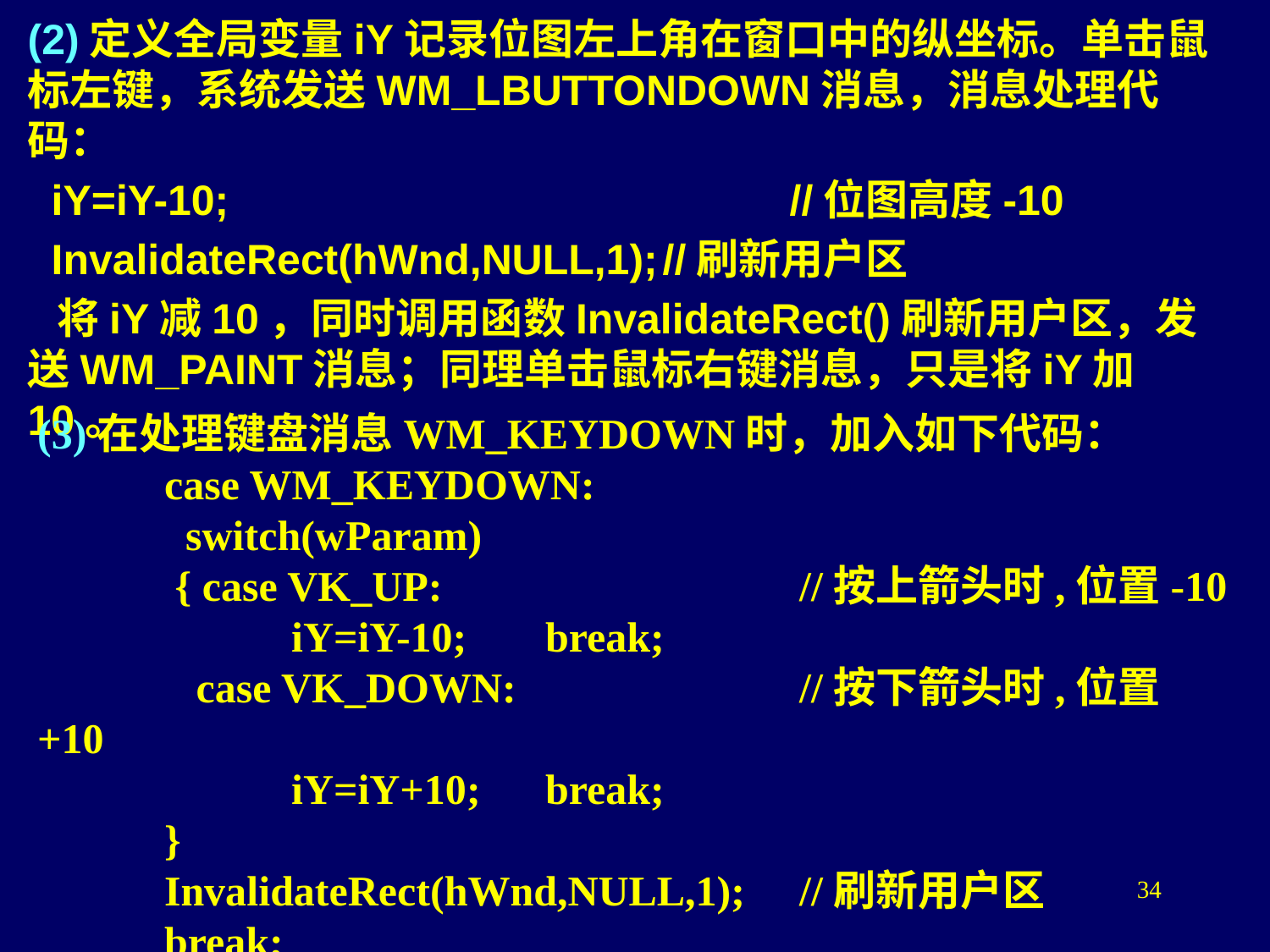

(2)定义全局变量iY记录位图左上角在窗口中的纵坐标。单击鼠标左键，系统发送WM_LBUTTONDOWN消息，消息处理代码：
  iY=iY-10;					//位图高度-10
  InvalidateRect(hWnd,NULL,1);	//刷新用户区
  将iY减10，同时调用函数InvalidateRect()刷新用户区，发送WM_PAINT消息；同理单击鼠标右键消息，只是将iY加10。

(3)在处理键盘消息WM_KEYDOWN时，加入如下代码：
	case WM_KEYDOWN:
	  switch(wParam)
	 { case VK_UP:			//按上箭头时,位置-10
		iY=iY-10;	break;
	   case VK_DOWN:			//按下箭头时,位置+10
		iY=iY+10;	break;
	}
	InvalidateRect(hWnd,NULL,1);	//刷新用户区
	break;
34